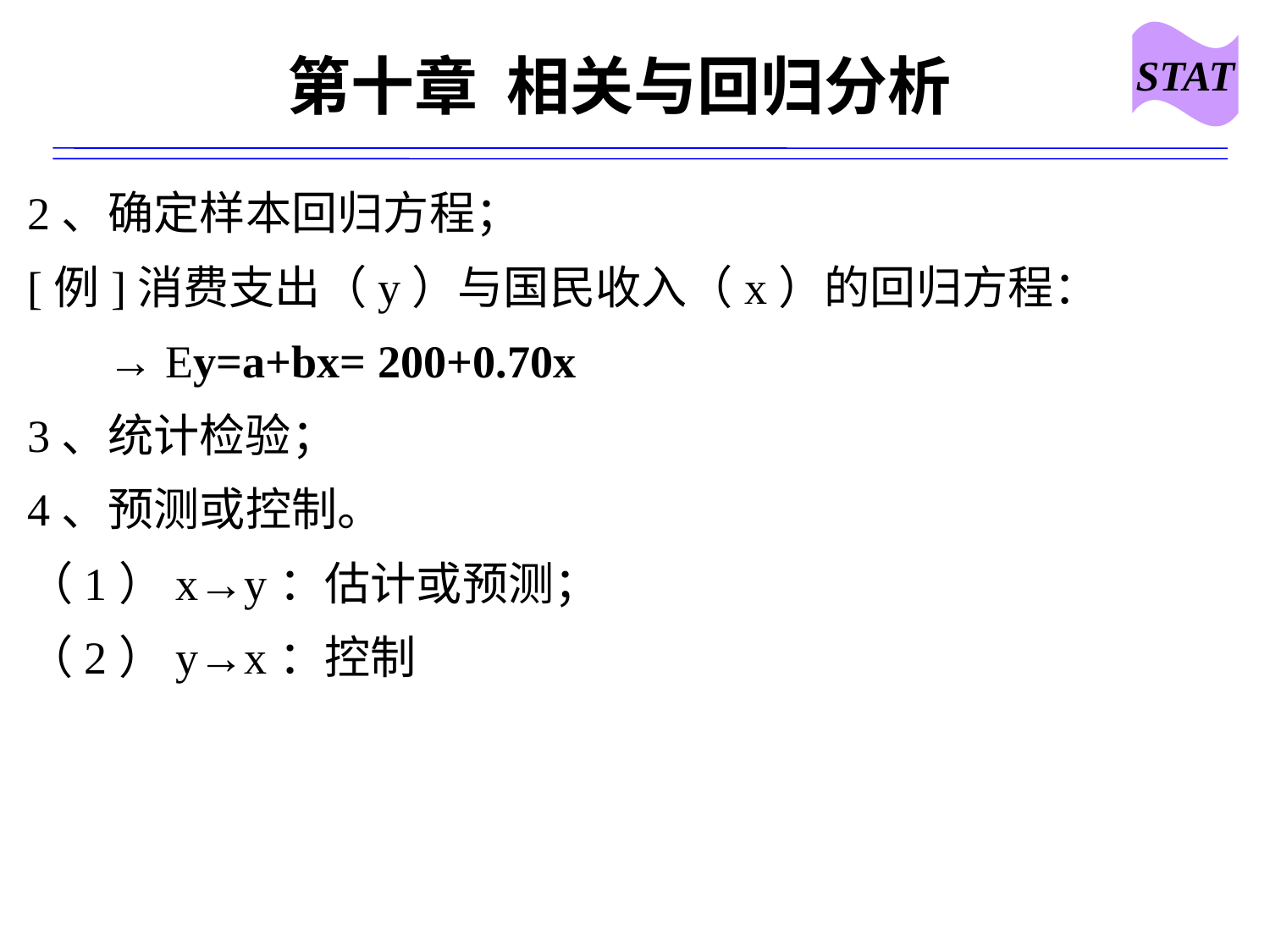

STAT
# 第十章  相关与回归分析

2、确定样本回归方程；
[例]消费支出（y）与国民收入（x）的回归方程：
       → Ey=a+bx= 200+0.70x
3、统计检验；
4、预测或控制。
（1）x→y：估计或预测；
（2）y→x：控制